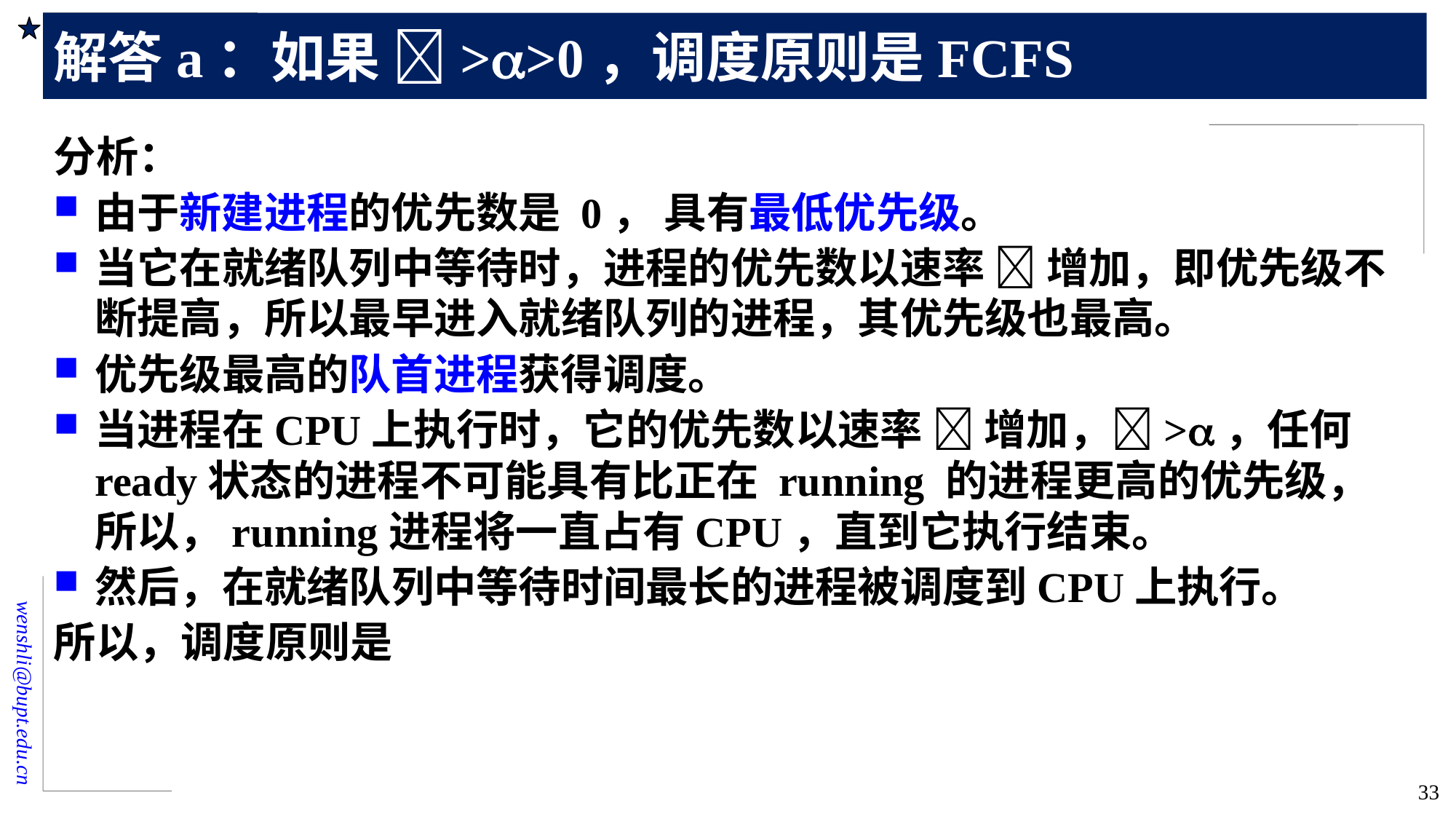

# 解答a：如果 β>α>0，调度原则是FCFS
分析：
由于新建进程的优先数是 0， 具有最低优先级。
当它在就绪队列中等待时，进程的优先数以速率 α 增加，即优先级不断提高，所以最早进入就绪队列的进程，其优先级也最高。
优先级最高的队首进程获得调度。
当进程在CPU上执行时，它的优先数以速率 β 增加，β>α，任何ready状态的进程不可能具有比正在 running 的进程更高的优先级，所以，running进程将一直占有CPU，直到它执行结束。
然后，在就绪队列中等待时间最长的进程被调度到CPU上执行。
所以，调度原则是
33